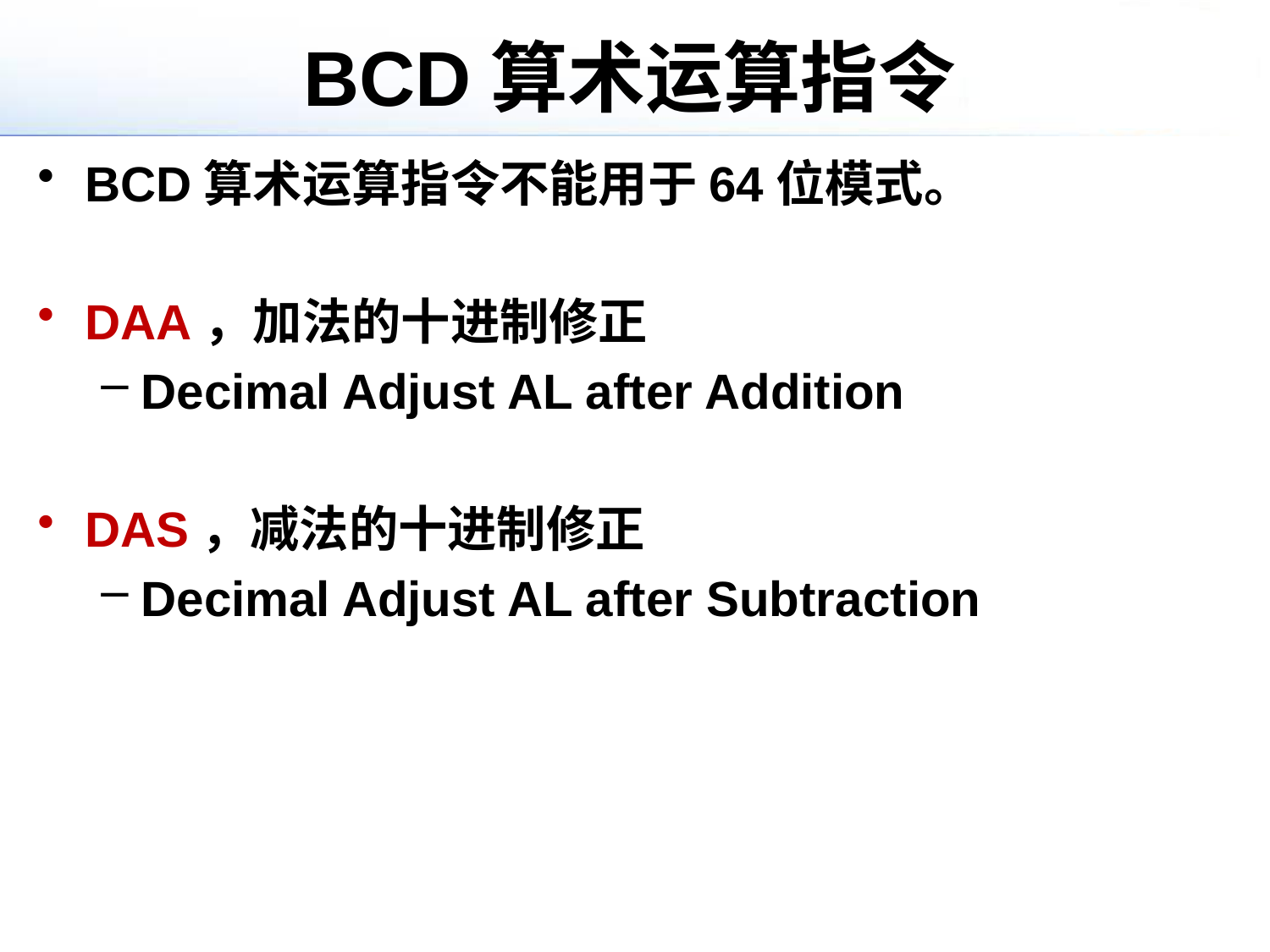

# BCD算术运算指令
BCD算术运算指令不能用于64位模式。

DAA，加法的十进制修正
Decimal Adjust AL after Addition

DAS，减法的十进制修正
Decimal Adjust AL after Subtraction